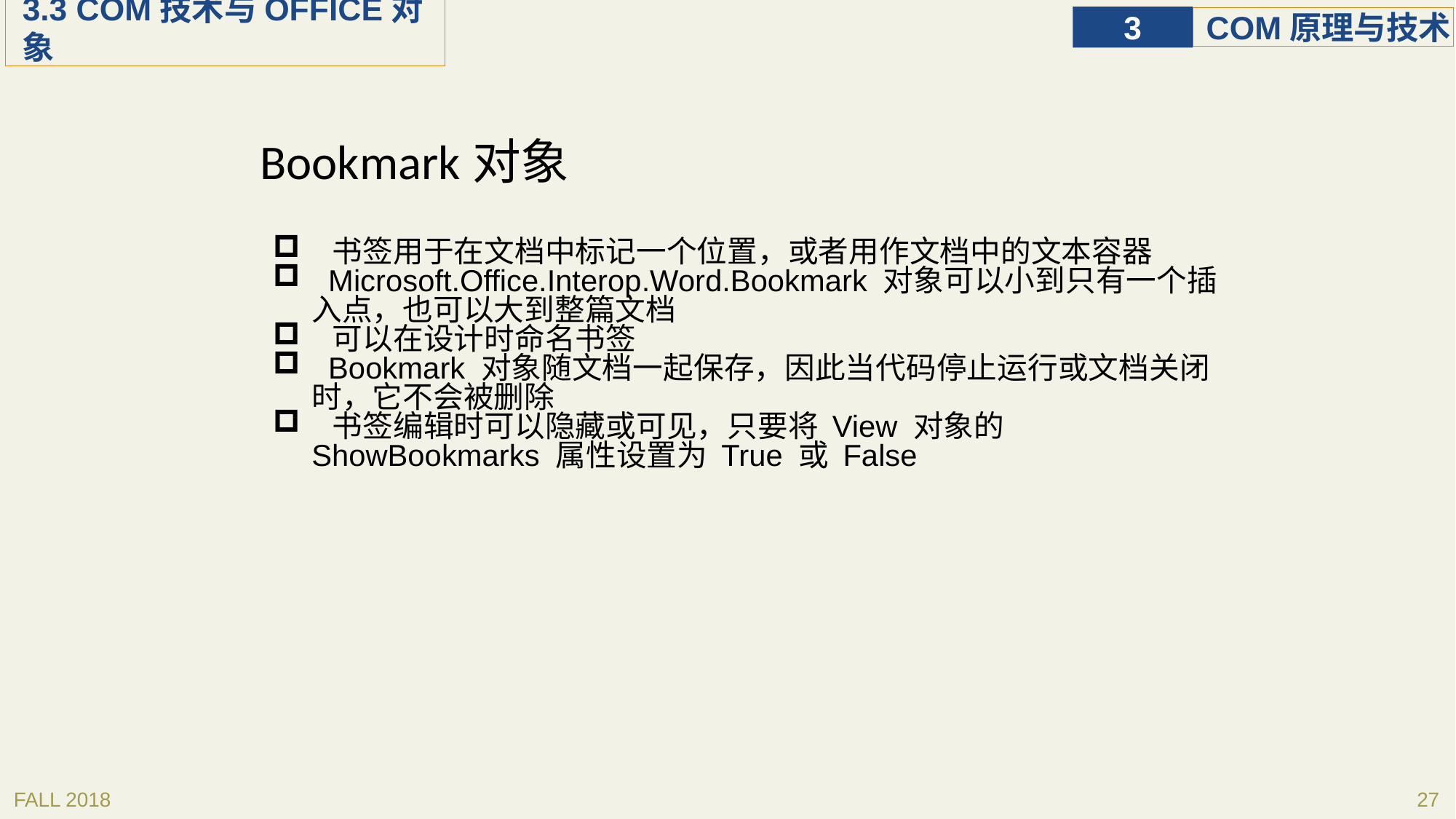

Bookmark对象
  书签用于在文档中标记一个位置，或者用作文档中的文本容器
  Microsoft.Office.Interop.Word.Bookmark 对象可以小到只有一个插入点，也可以大到整篇文档
  可以在设计时命名书签
  Bookmark 对象随文档一起保存，因此当代码停止运行或文档关闭时，它不会被删除
  书签编辑时可以隐藏或可见，只要将 View 对象的 ShowBookmarks 属性设置为 True 或 False